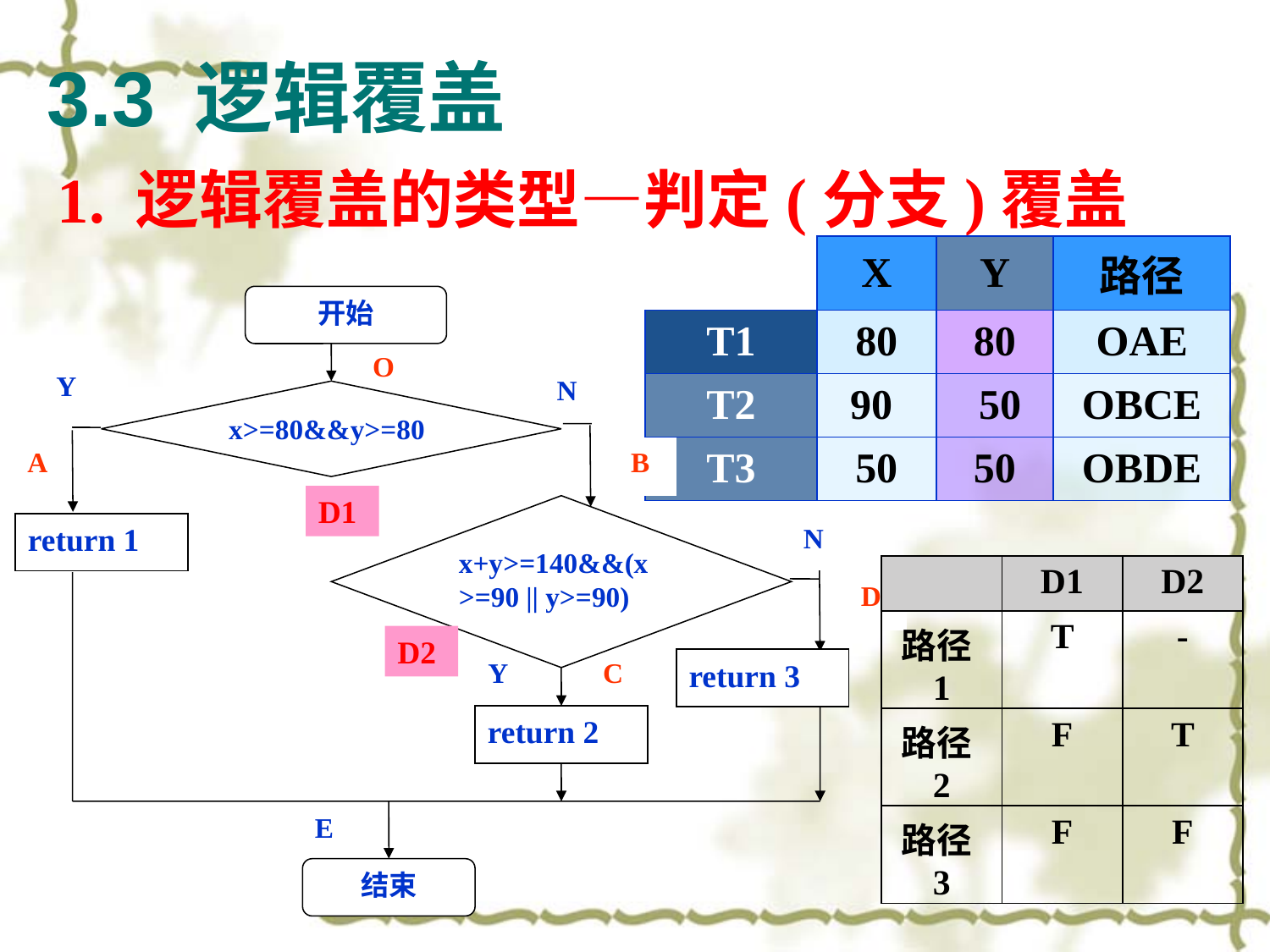

# 3.3 逻辑覆盖
1. 逻辑覆盖的类型—判定(分支)覆盖
|  | X | Y | 路径 |
| --- | --- | --- | --- |
| T1 | 80 | 80 | OAE |
| T2 | 90 | 50 | OBCE |
| T3 | 50 | 50 | OBDE |
开始

O

Y

x>=80&&y>=80

A

x+y>=140&&(x>=90 || y>=90)

return 1

Y

C

return 3

return 2

E

结束

N

B

D

N

D1
D2
|  | D1 | D2 |
| --- | --- | --- |
| 路径1 | T | - |
| 路径2 | F | T |
| 路径3 | F | F |